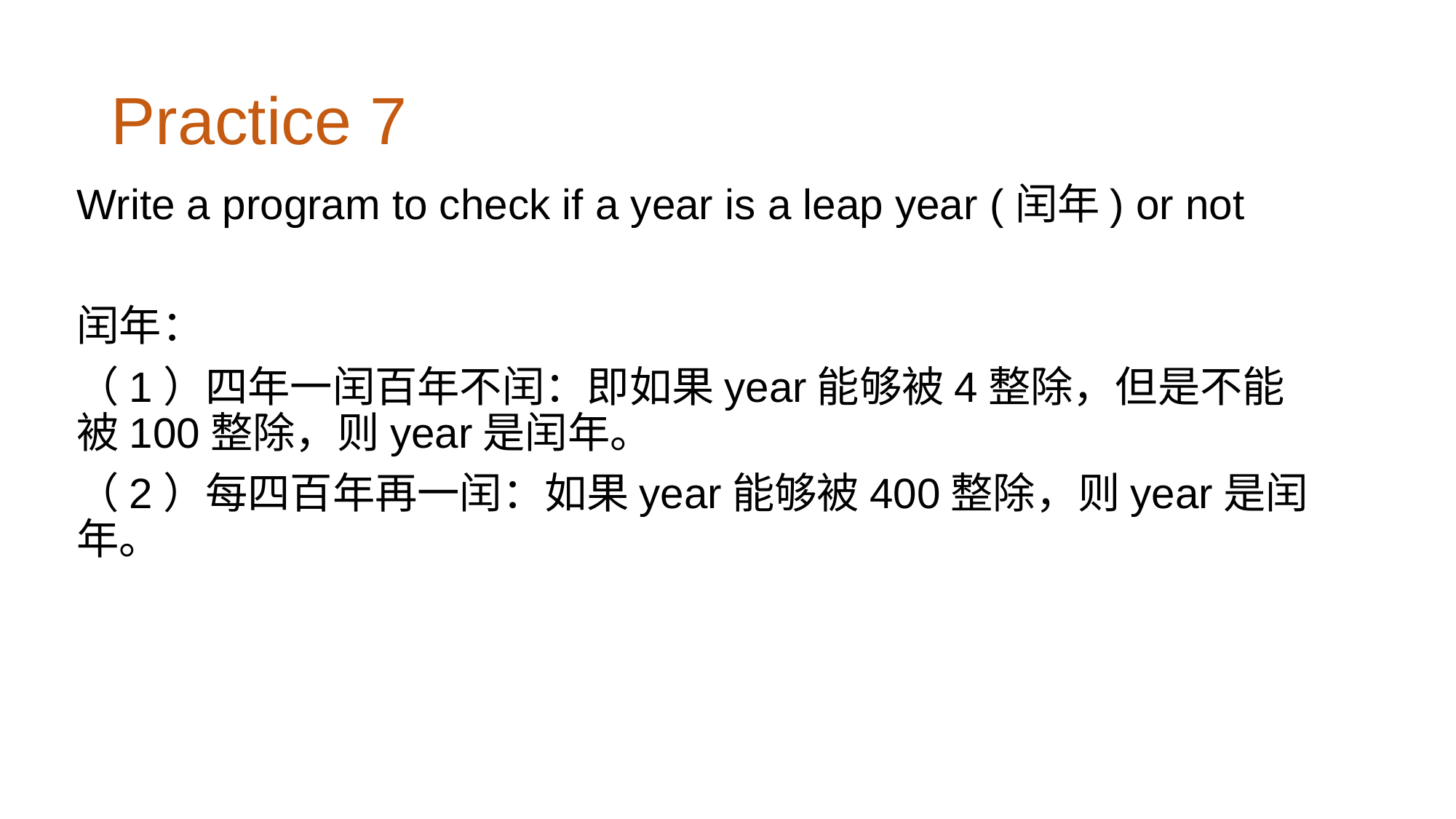

# Practice 7
Write a program to check if a year is a leap year (闰年) or not

闰年：
（1）四年一闰百年不闰：即如果year能够被4整除，但是不能被100整除，则year是闰年。
（2）每四百年再一闰：如果year能够被400整除，则year是闰年。